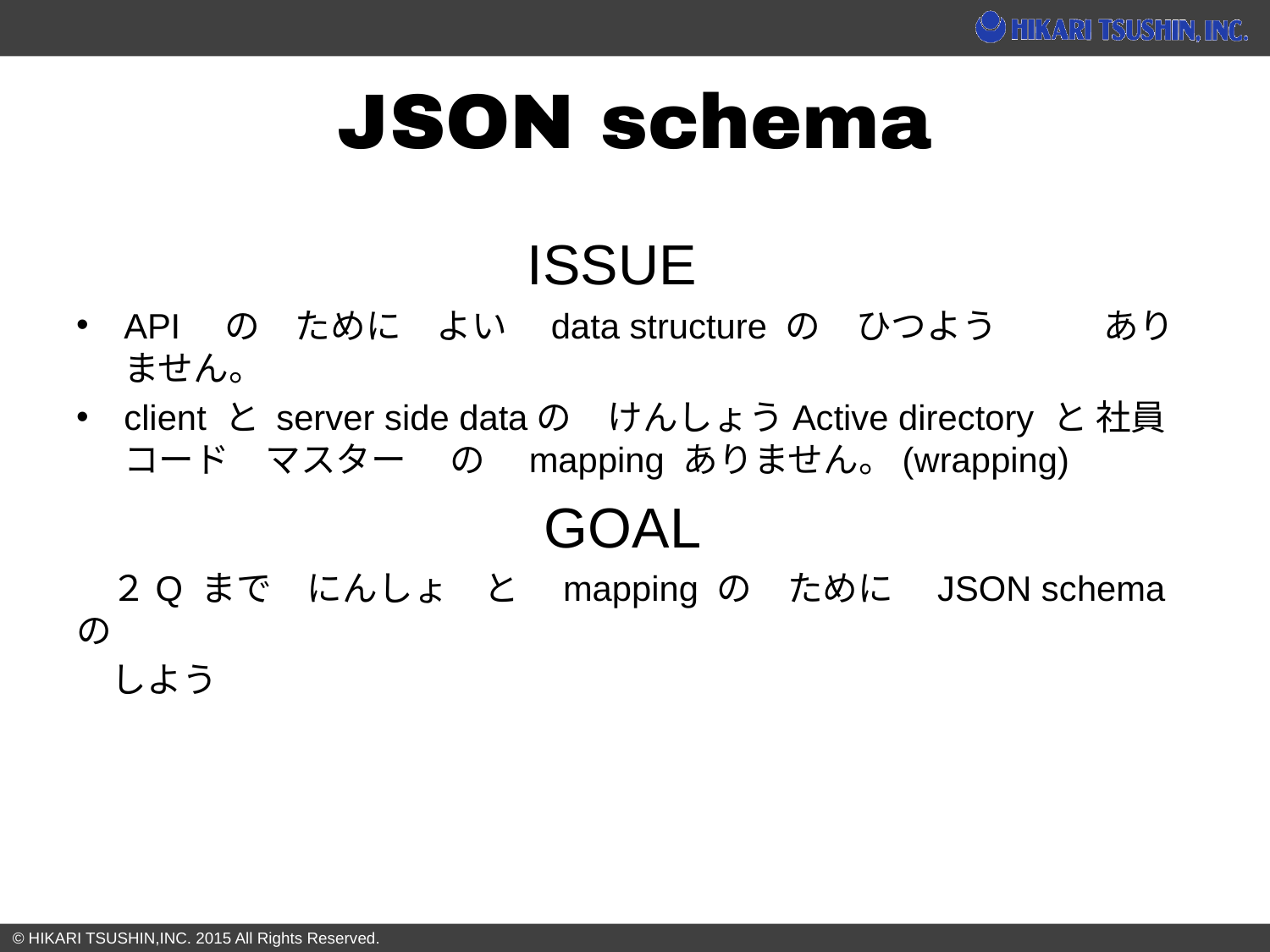

# JSON schema
			　ISSUE
API　の　ために　よい　data structure の　ひつよう　　　ありません。
client と server side dataの　けんしょうActive directory と 社員コード　マスター 　の　mapping ありません。(wrapping)
　　　　　　　　　　　　　GOAL
　２Q まで　にんしょ　と　mapping の　ために　JSON schema の
　しよう